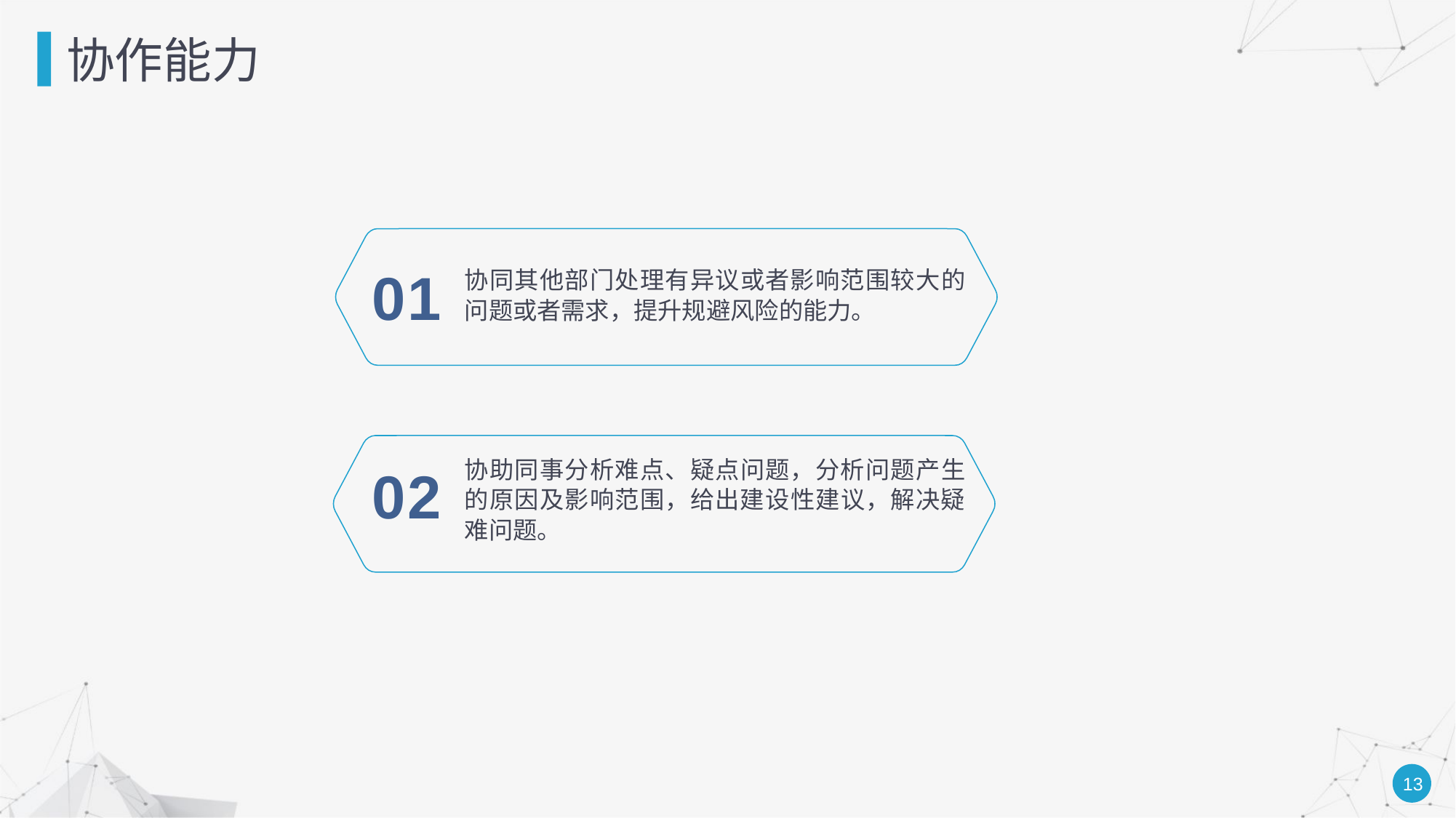

协作能力

01
协同其他部门处理有异议或者影响范围较大的问题或者需求，提升规避风险的能力。

02
协助同事分析难点、疑点问题，分析问题产生的原因及影响范围，给出建设性建议，解决疑难问题。